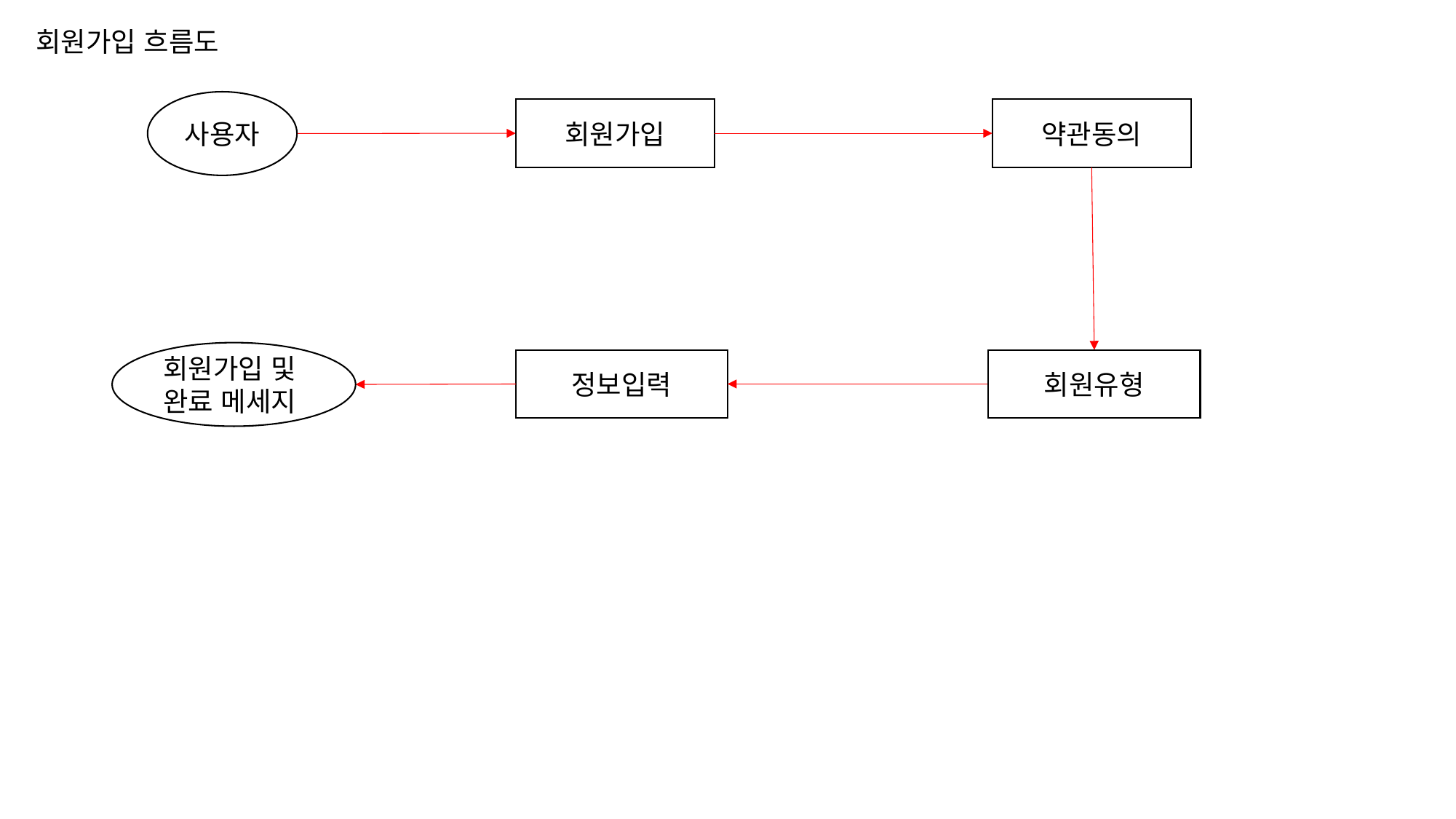

회원가입 흐름도
사용자
회원가입
약관동의
회원가입 및
완료 메세지
정보입력
회원유형